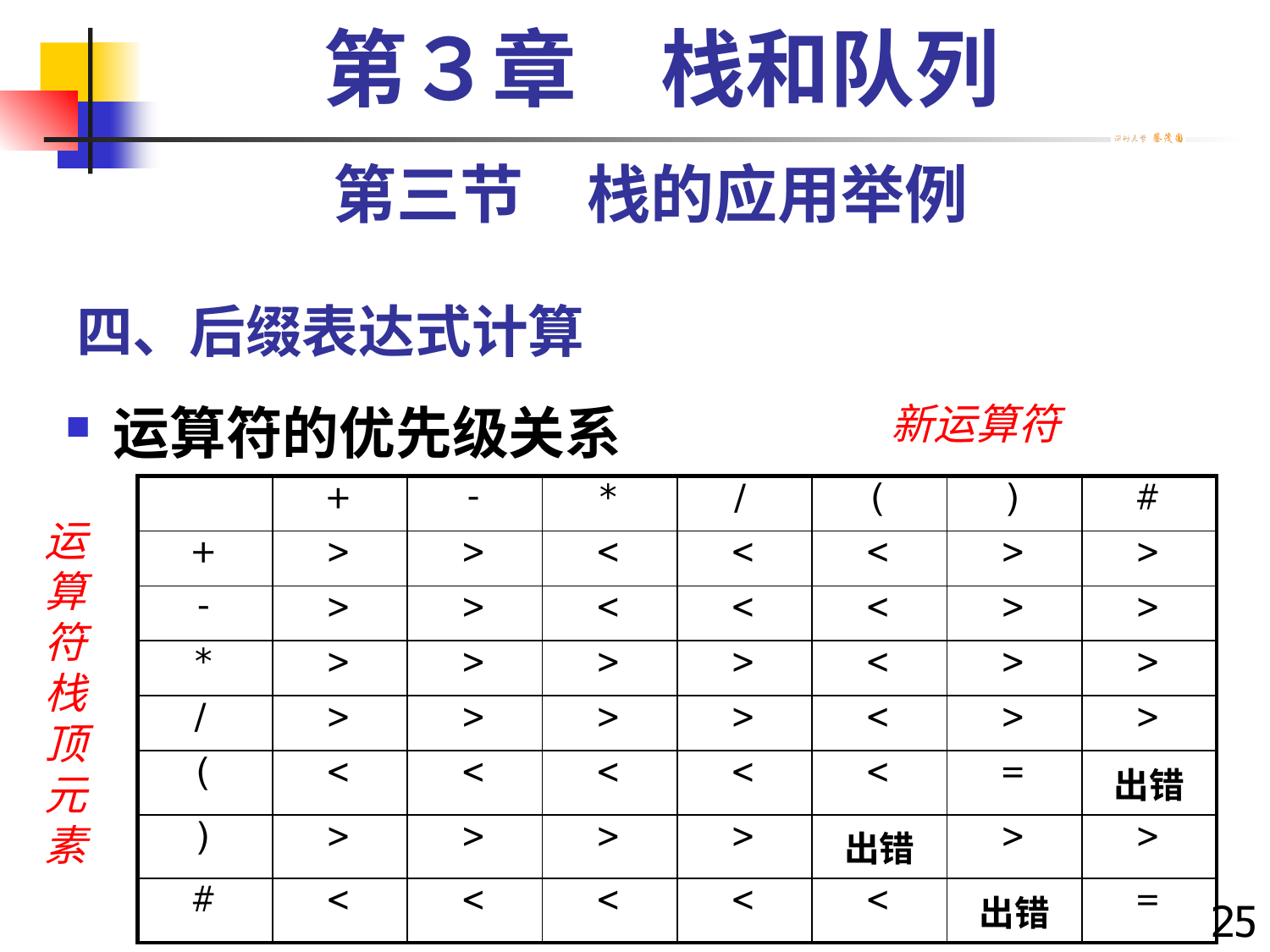

第３章　栈和队列
第三节　栈的应用举例
# 四、后缀表达式计算
运算符的优先级关系
新运算符
|  | + | - | \* | / | ( | ) | # |
| --- | --- | --- | --- | --- | --- | --- | --- |
| + | > | > | < | < | < | > | > |
| - | > | > | < | < | < | > | > |
| \* | > | > | > | > | < | > | > |
| / | > | > | > | > | < | > | > |
| ( | < | < | < | < | < | = | 出错 |
| ) | > | > | > | > | 出错 | > | > |
| # | < | < | < | < | < | 出错 | = |
运算符栈顶元素
25